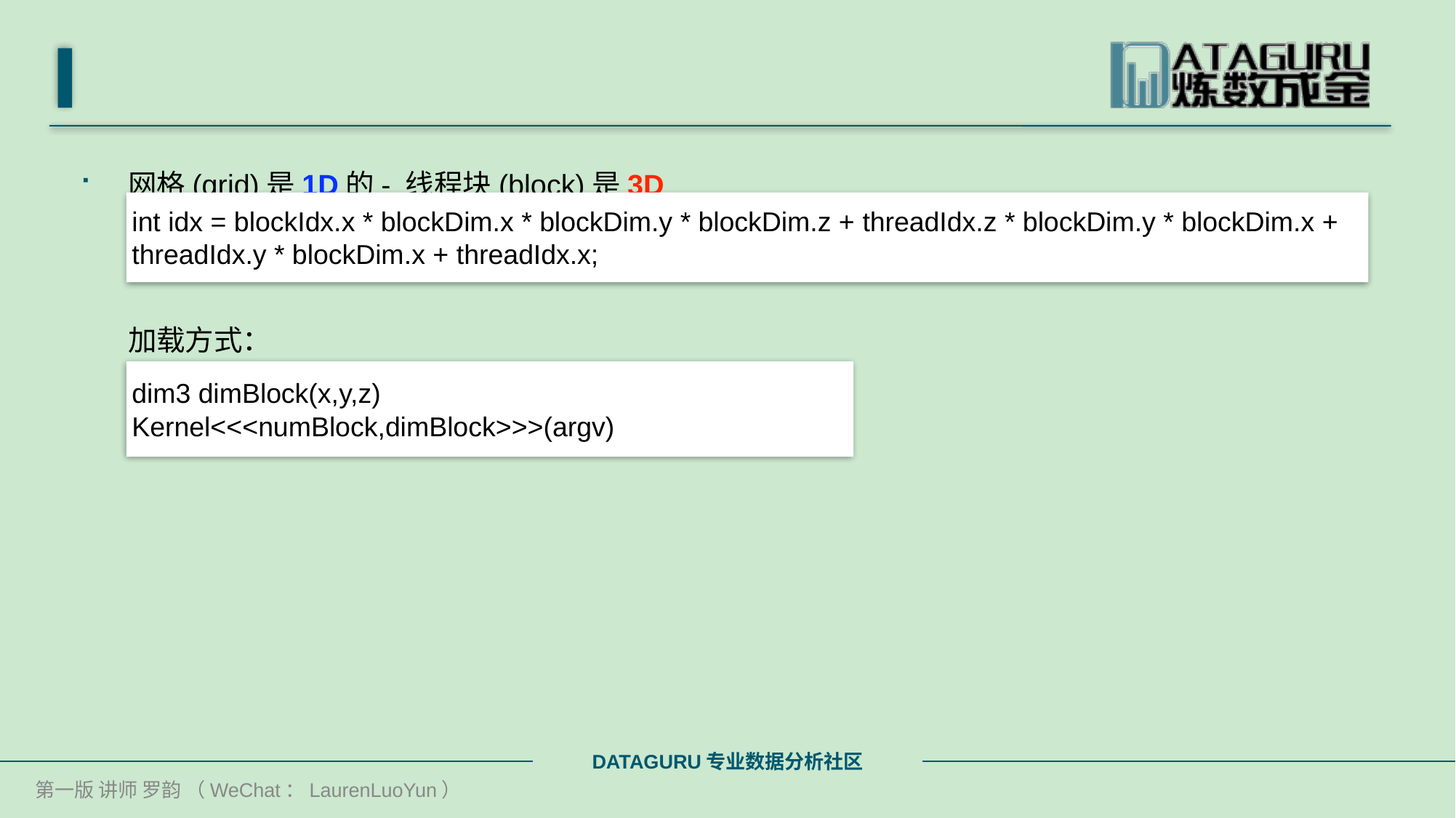

#
网格(grid)是1D的- 线程块(block)是3D
加载方式：
int idx = blockIdx.x * blockDim.x * blockDim.y * blockDim.z + threadIdx.z * blockDim.y * blockDim.x + threadIdx.y * blockDim.x + threadIdx.x;
dim3 dimBlock(x,y,z)
Kernel<<<numBlock,dimBlock>>>(argv)